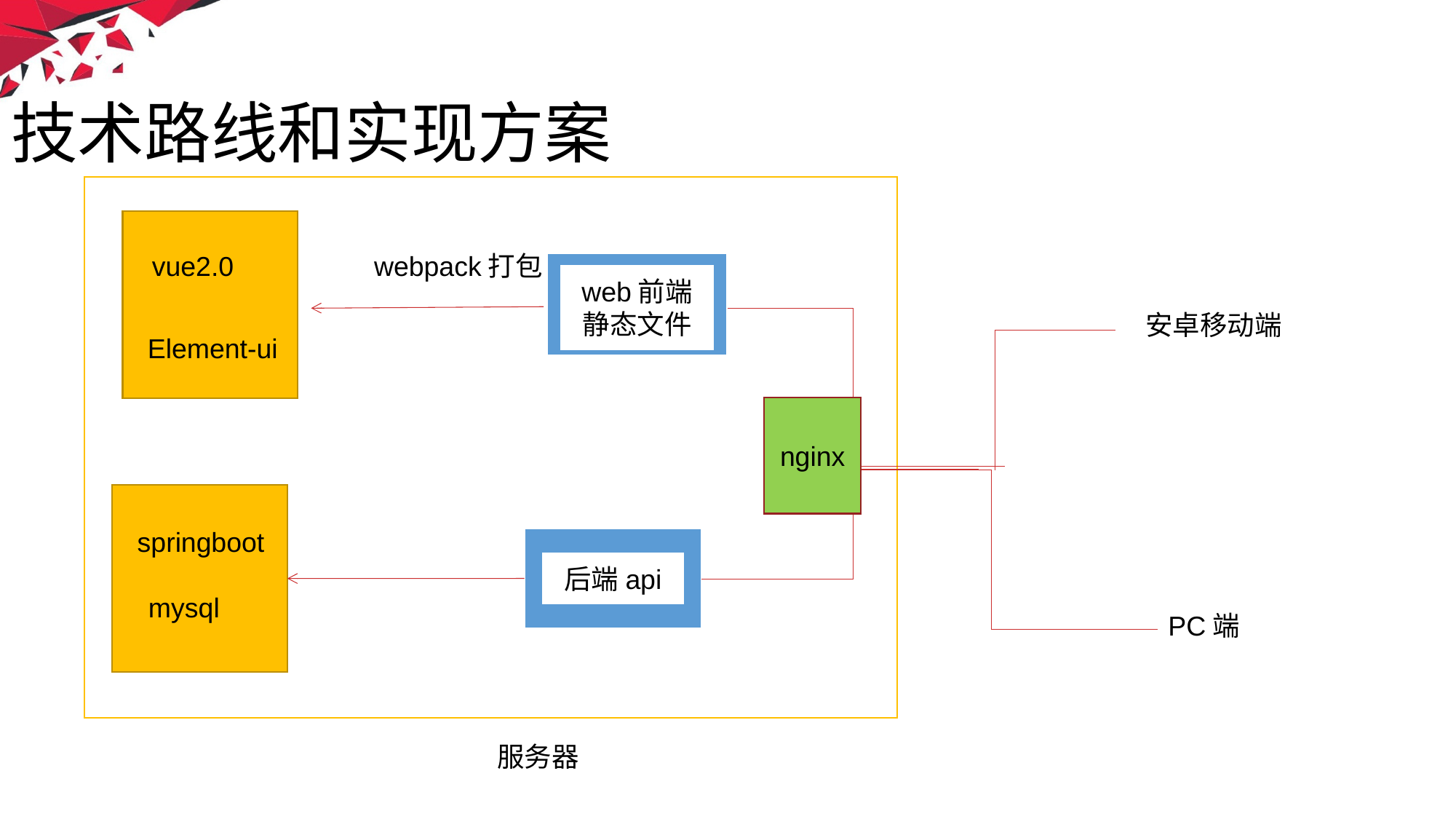

技术路线和实现方案

vue2.0
webpack打包

web前端
静态文件
安卓移动端
Element-ui
nginx

springboot

后端api
mysql
PC端
服务器